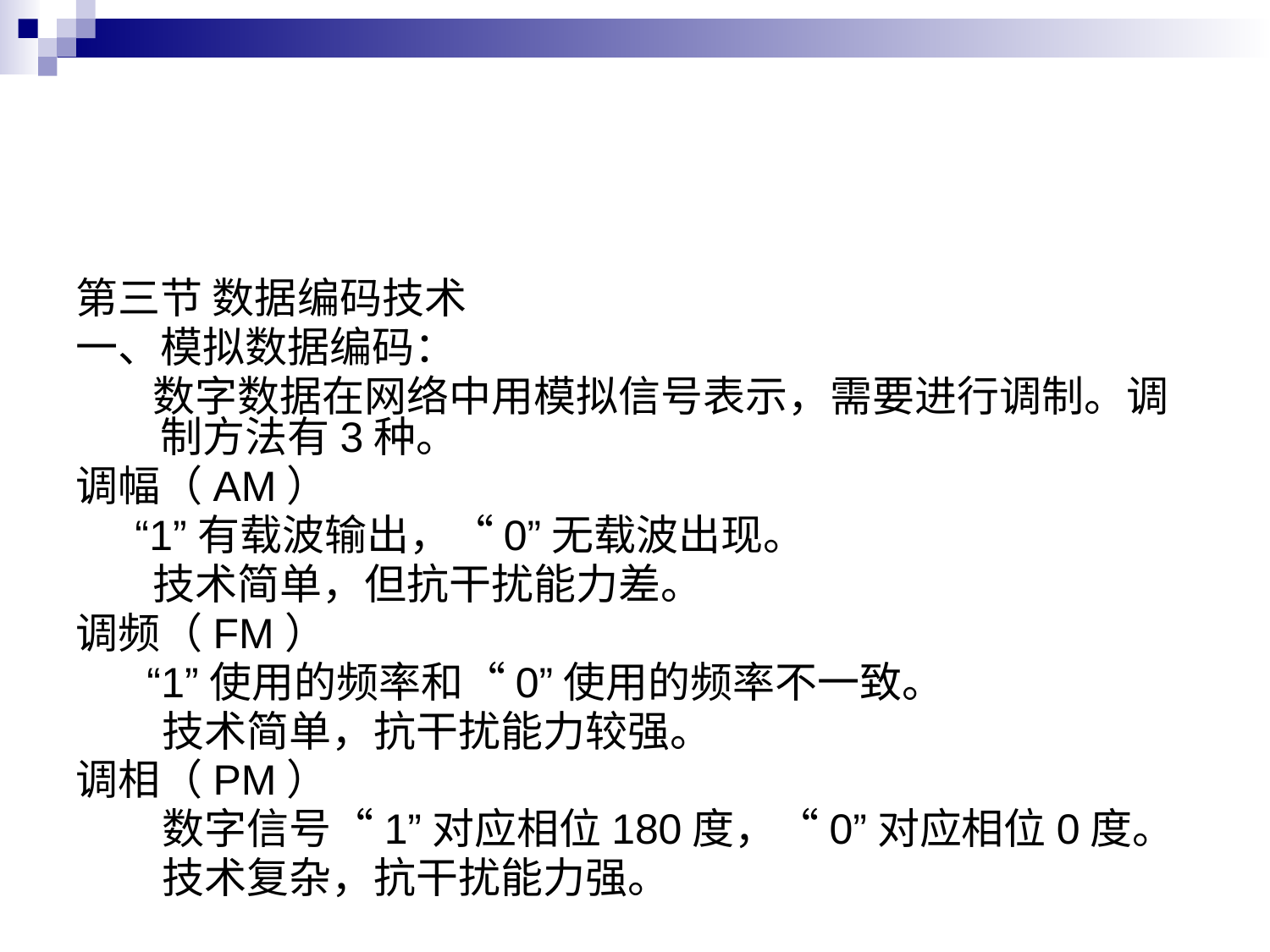

#
第三节 数据编码技术
一、模拟数据编码：
       数字数据在网络中用模拟信号表示，需要进行调制。调制方法有3种。
调幅（AM）
     “1”有载波输出，“0”无载波出现。
       技术简单，但抗干扰能力差。
调频（FM）
      “1”使用的频率和“0”使用的频率不一致。
        技术简单，抗干扰能力较强。
调相（PM）
        数字信号“1”对应相位180度，“0”对应相位0度。
        技术复杂，抗干扰能力强。